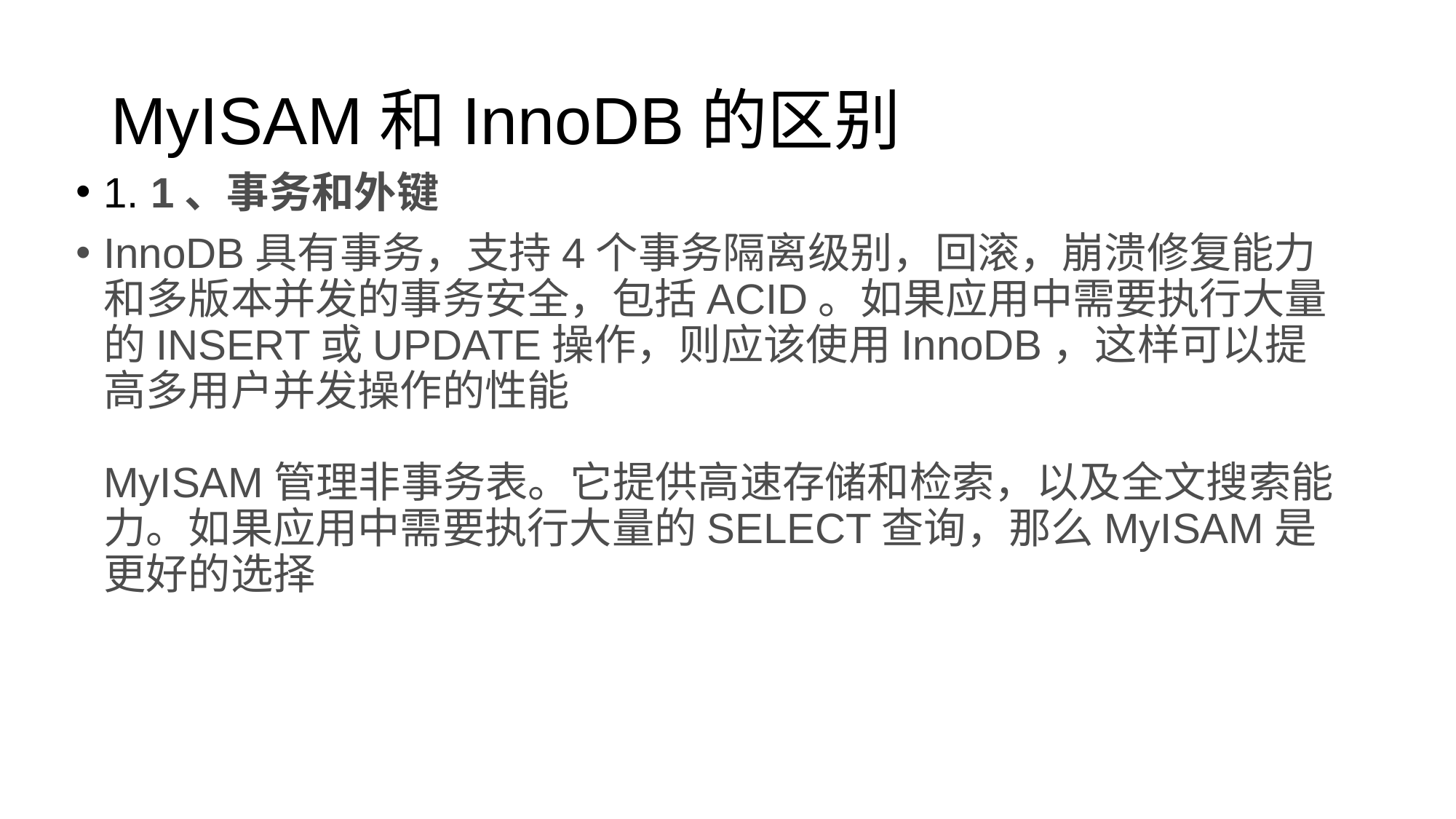

# MyISAM和InnoDB的区别
1. 1、事务和外键
InnoDB具有事务，支持4个事务隔离级别，回滚，崩溃修复能力和多版本并发的事务安全，包括ACID。如果应用中需要执行大量的INSERT或UPDATE操作，则应该使用InnoDB，这样可以提高多用户并发操作的性能
MyISAM管理非事务表。它提供高速存储和检索，以及全文搜索能力。如果应用中需要执行大量的SELECT查询，那么MyISAM是更好的选择